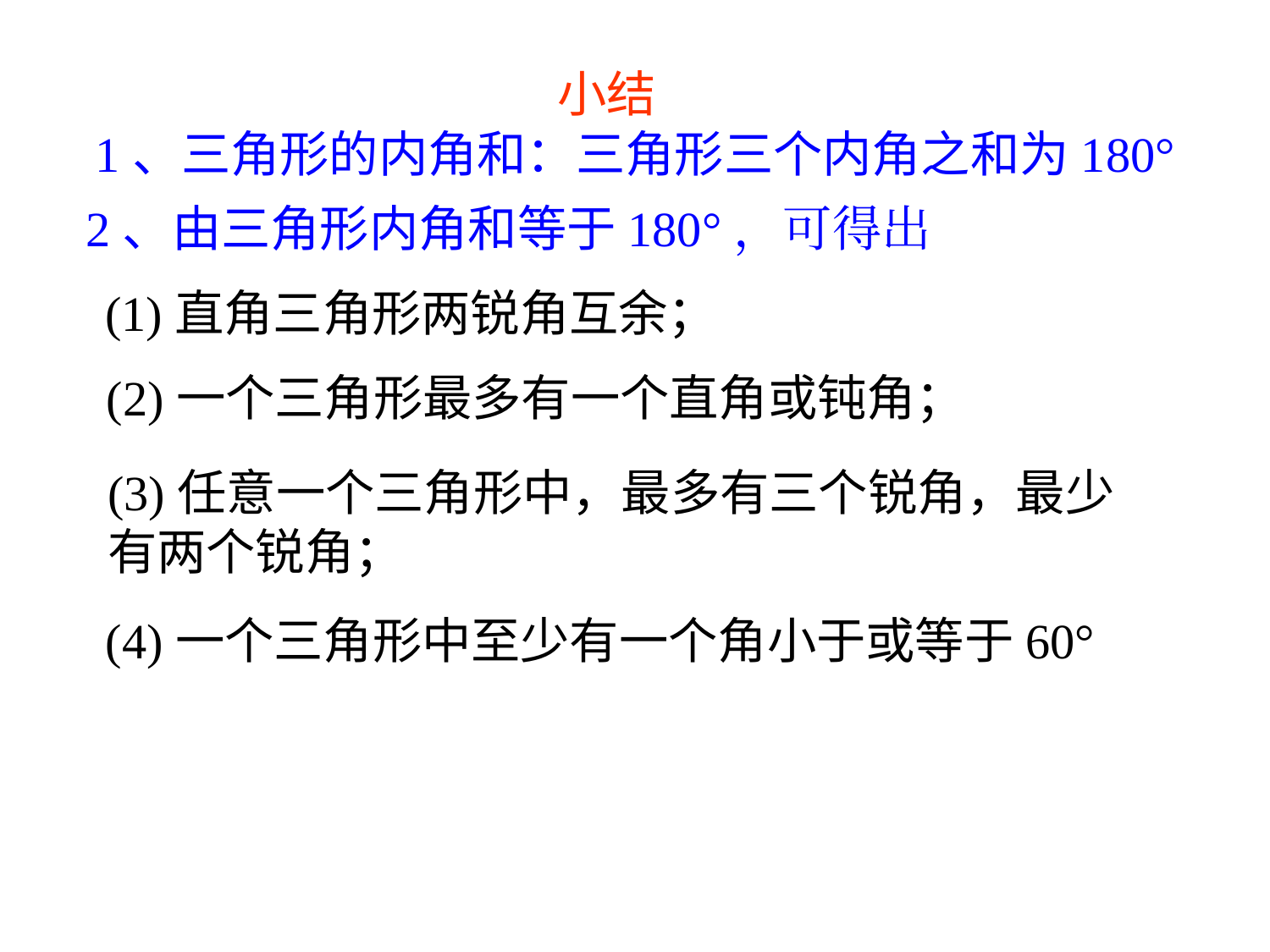

小结
1、三角形的内角和：三角形三个内角之和为180°
2、由三角形内角和等于180°，可得出
(1)直角三角形两锐角互余；
(2)一个三角形最多有一个直角或钝角；
(3)任意一个三角形中，最多有三个锐角，最少有两个锐角；
(4)一个三角形中至少有一个角小于或等于60°